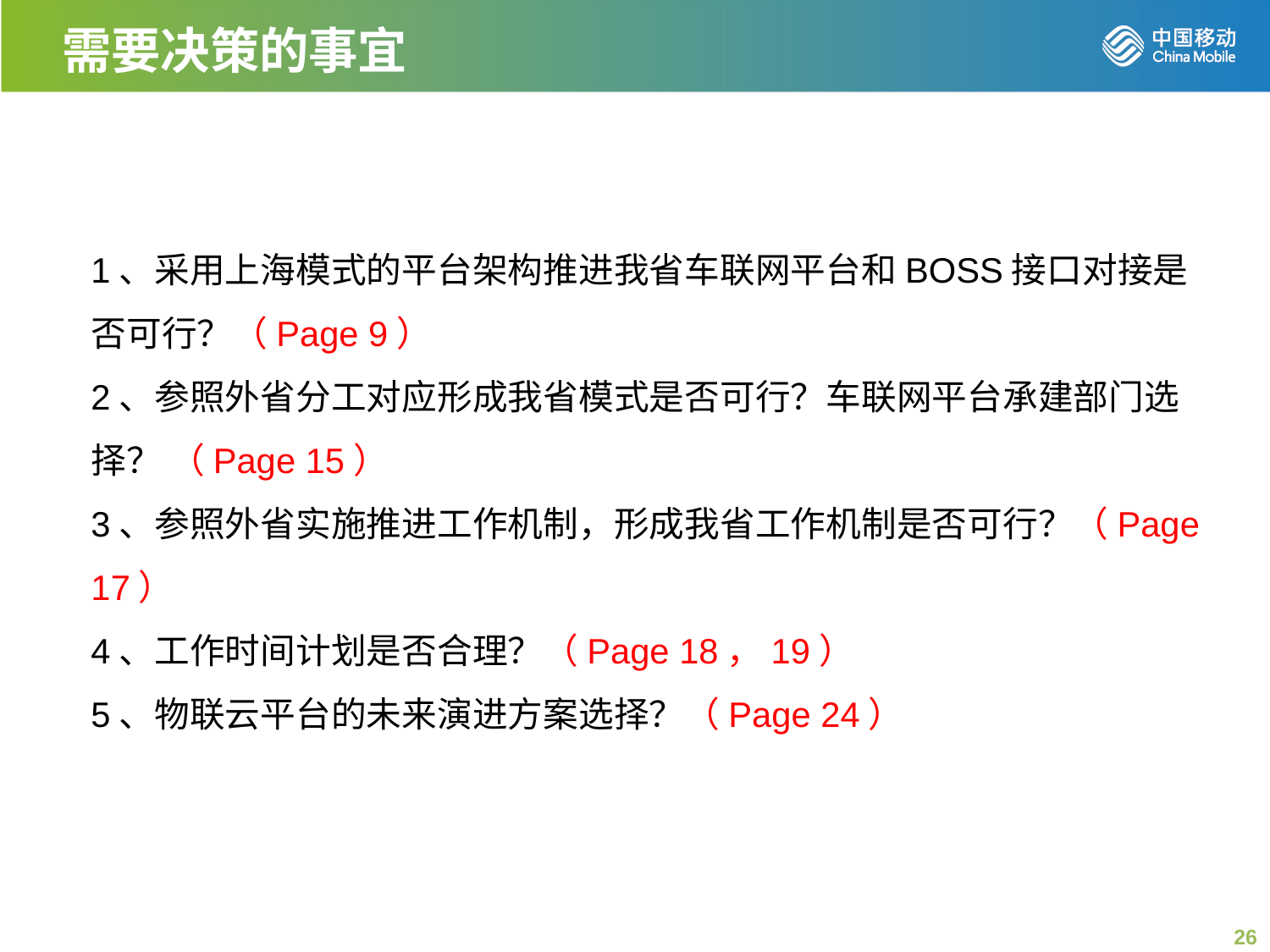

需要决策的事宜
1、采用上海模式的平台架构推进我省车联网平台和BOSS接口对接是否可行？（Page 9）
2、参照外省分工对应形成我省模式是否可行？车联网平台承建部门选择？ （Page 15）
3、参照外省实施推进工作机制，形成我省工作机制是否可行？（Page 17）
4、工作时间计划是否合理？（Page 18，19）
5、物联云平台的未来演进方案选择？（Page 24）